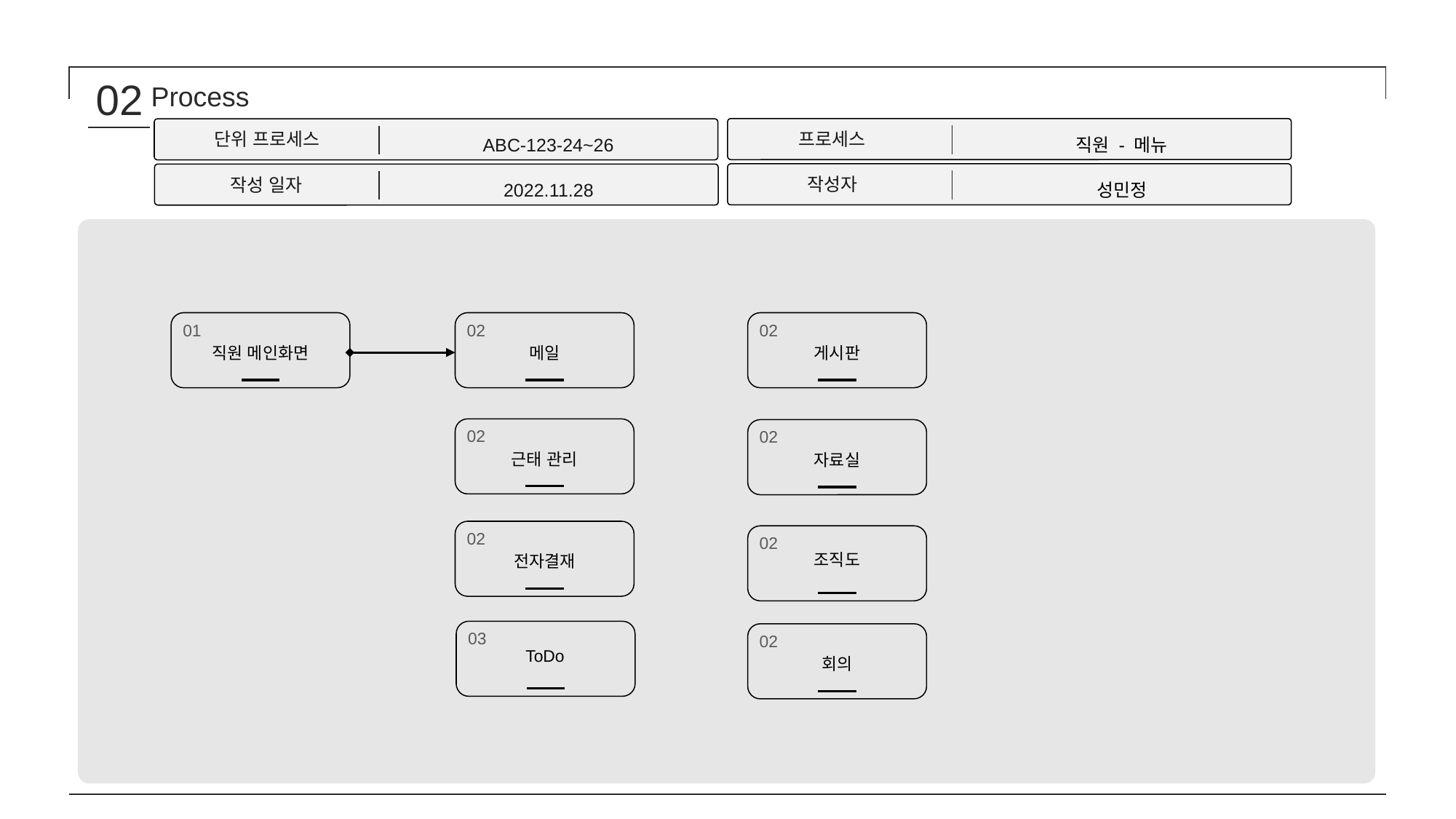

02
Process

프로세스
직원 - 메뉴

단위 프로세스
ABC-123-24~26

작성자
성민정

작성 일자
2022.11.28

01
직원 메인화면

02
메일

02
게시판

02
근태 관리

02
자료실

02
전자결재

02
조직도

03
ToDo

02
회의